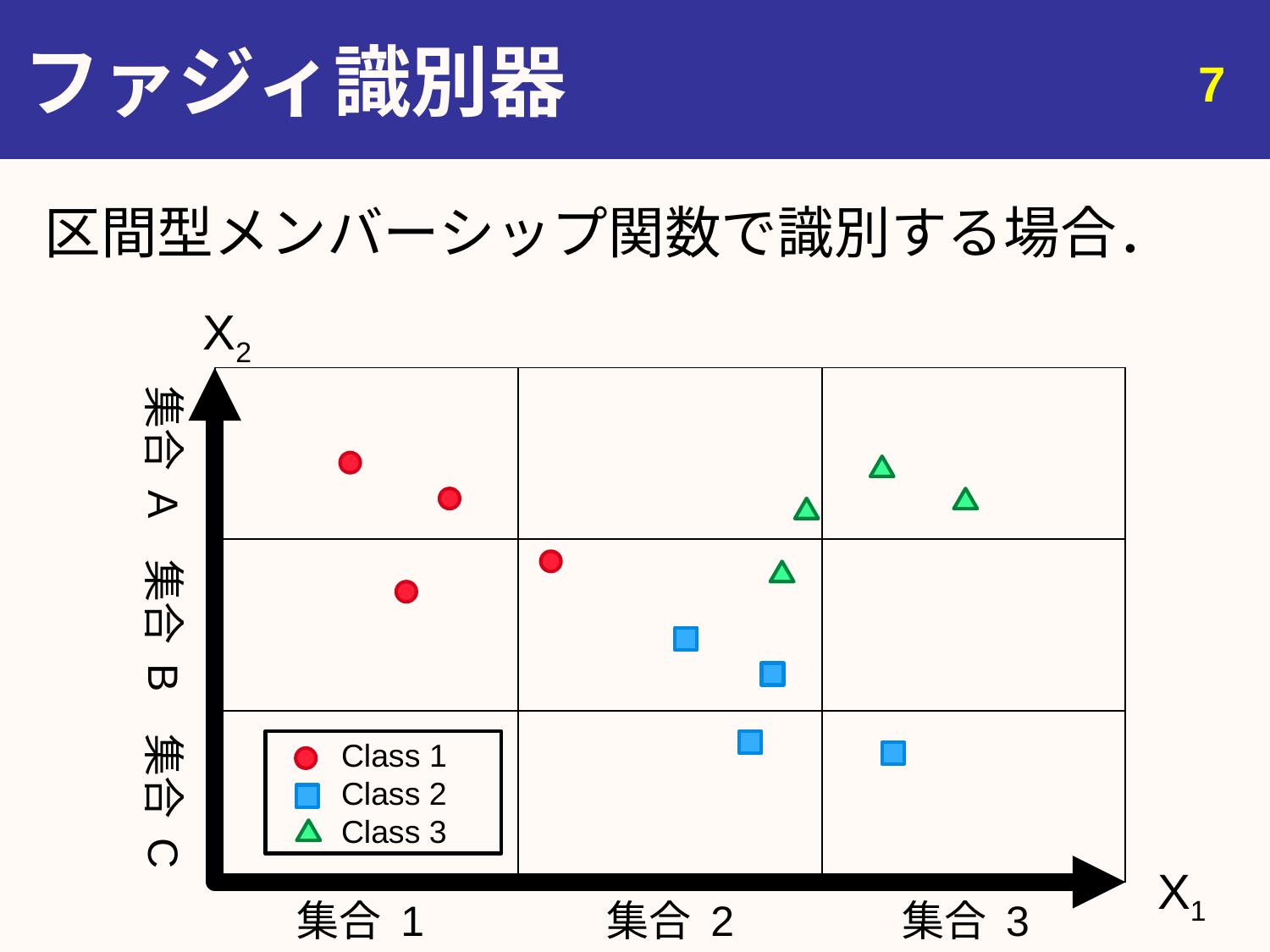

# ファジィ識別器
7
区間型メンバーシップ関数で識別する場合．
X2
|  |  |  |
| --- | --- | --- |
|  |  |  |
|  |  |  |
集合 A
集合 B
集合 C

Class 1
Class 2
Class 3

X1
集合 3
集合 1
集合 2